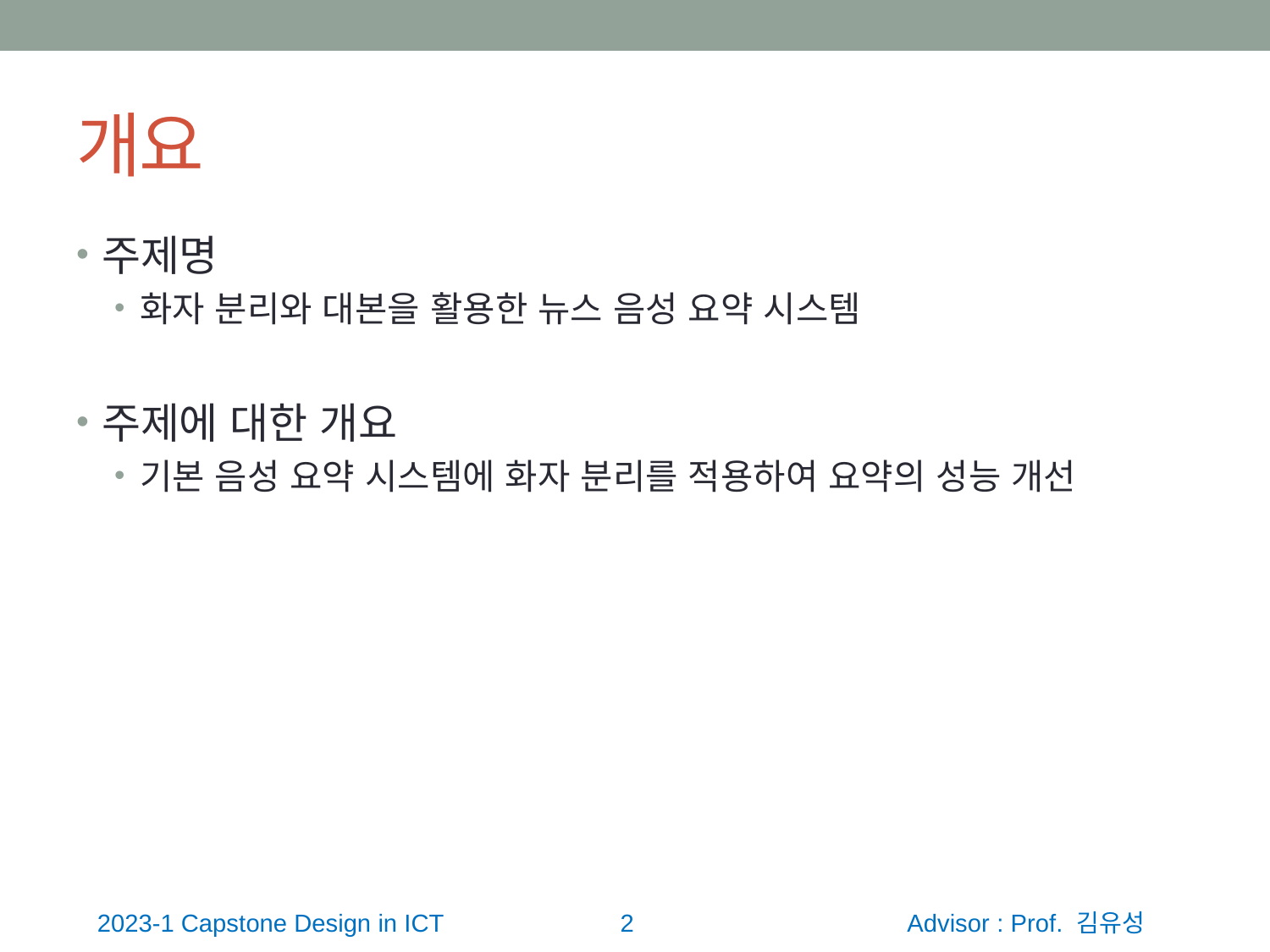

# 개요
주제명
화자 분리와 대본을 활용한 뉴스 음성 요약 시스템

주제에 대한 개요
기본 음성 요약 시스템에 화자 분리를 적용하여 요약의 성능 개선